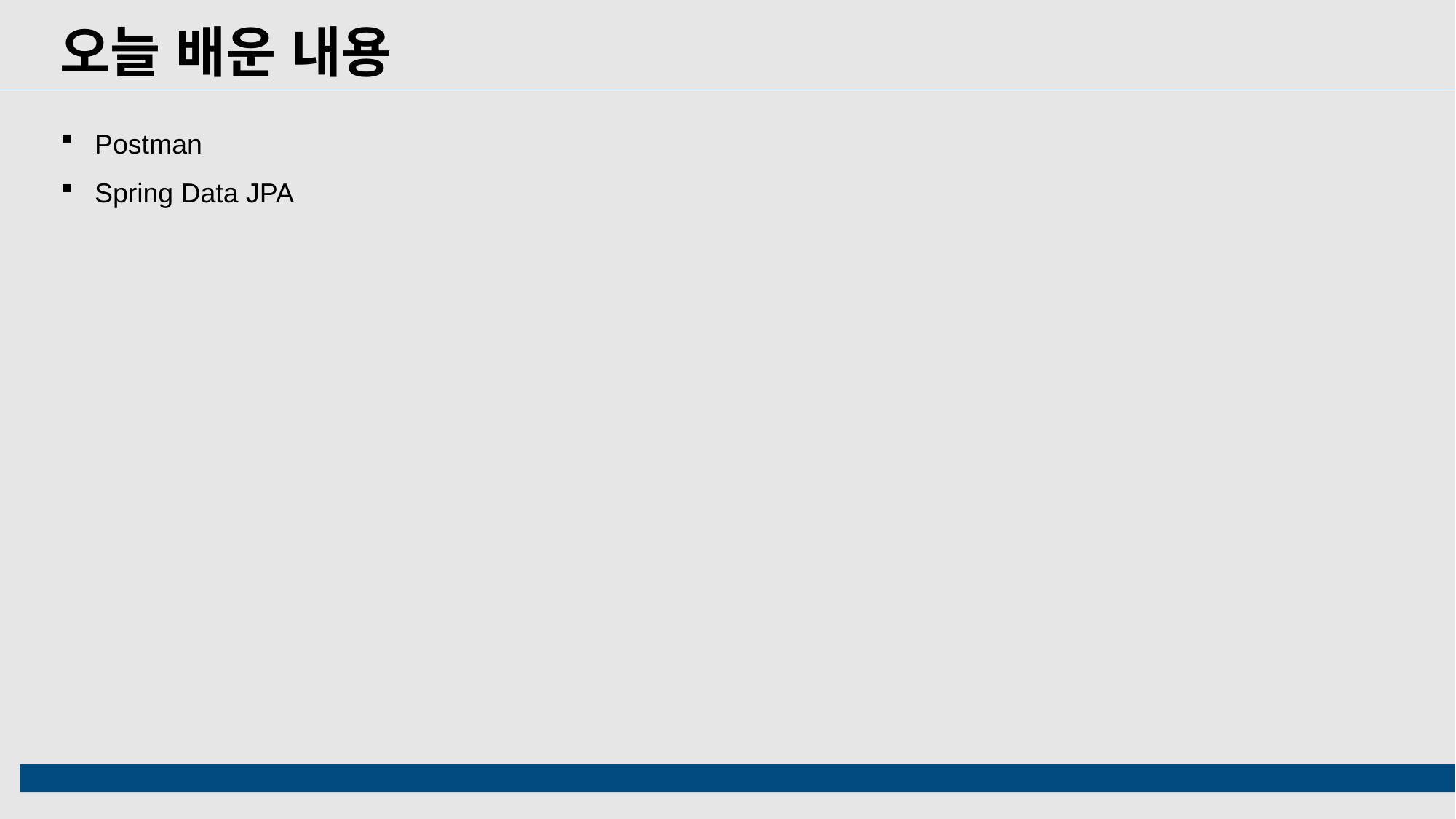

오늘 배운 내용
Postman
Spring Data JPA